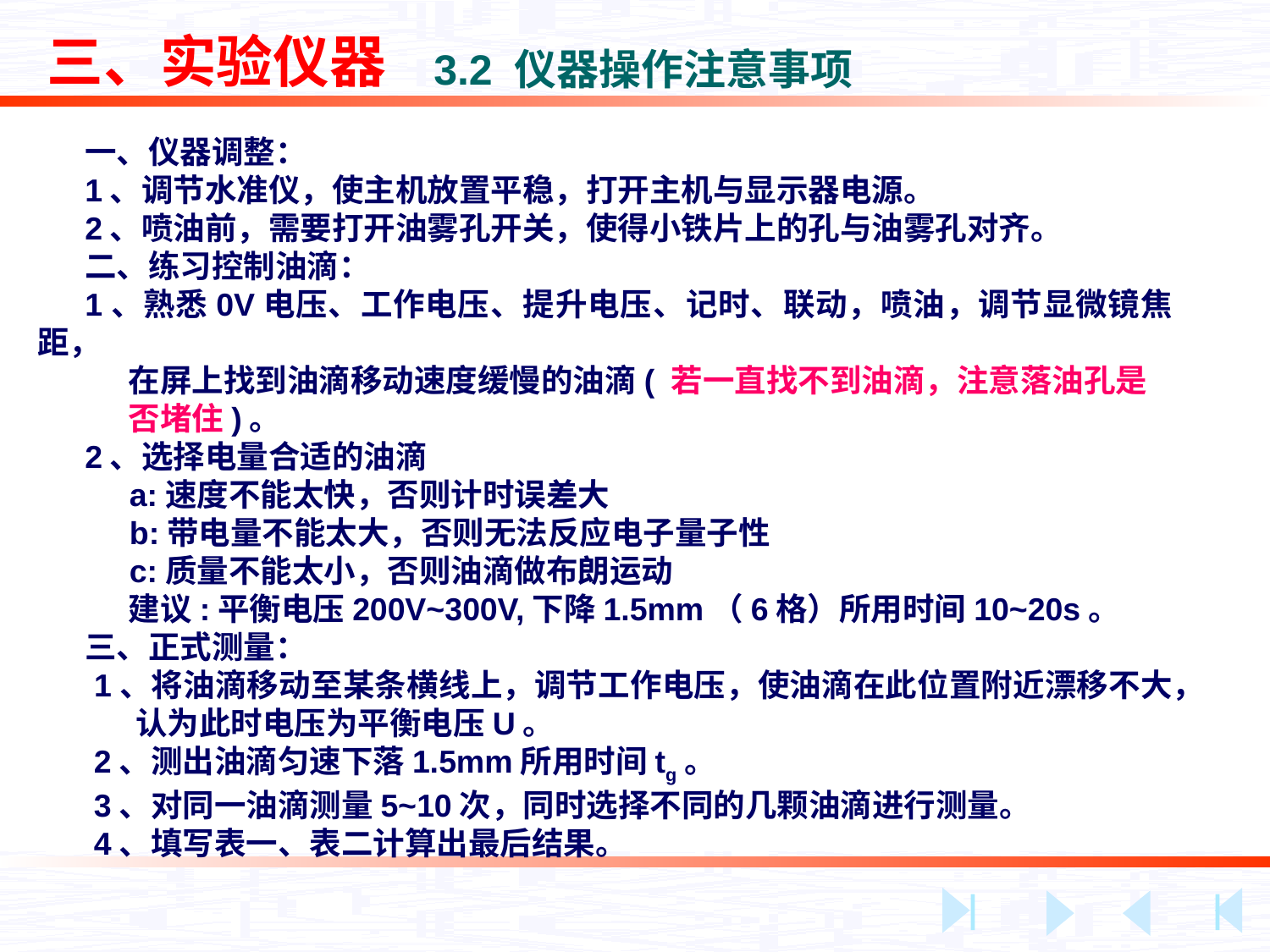

三、实验仪器
3.2 仪器操作注意事项
一、仪器调整：
1、调节水准仪，使主机放置平稳，打开主机与显示器电源。
2、喷油前，需要打开油雾孔开关，使得小铁片上的孔与油雾孔对齐。
二、练习控制油滴：
1、熟悉0V电压、工作电压、提升电压、记时、联动，喷油，调节显微镜焦距，
     在屏上找到油滴移动速度缓慢的油滴( 若一直找不到油滴，注意落油孔是
     否堵住)。
2、选择电量合适的油滴
     a:速度不能太快，否则计时误差大
     b:带电量不能太大，否则无法反应电子量子性
     c:质量不能太小，否则油滴做布朗运动
     建议:平衡电压200V~300V,下降1.5mm（6格）所用时间10~20s。
三、正式测量：
 1、将油滴移动至某条横线上，调节工作电压，使油滴在此位置附近漂移不大，
      认为此时电压为平衡电压U。
 2、测出油滴匀速下落1.5mm所用时间tg。
 3、对同一油滴测量5~10次，同时选择不同的几颗油滴进行测量。
 4、填写表一、表二计算出最后结果。